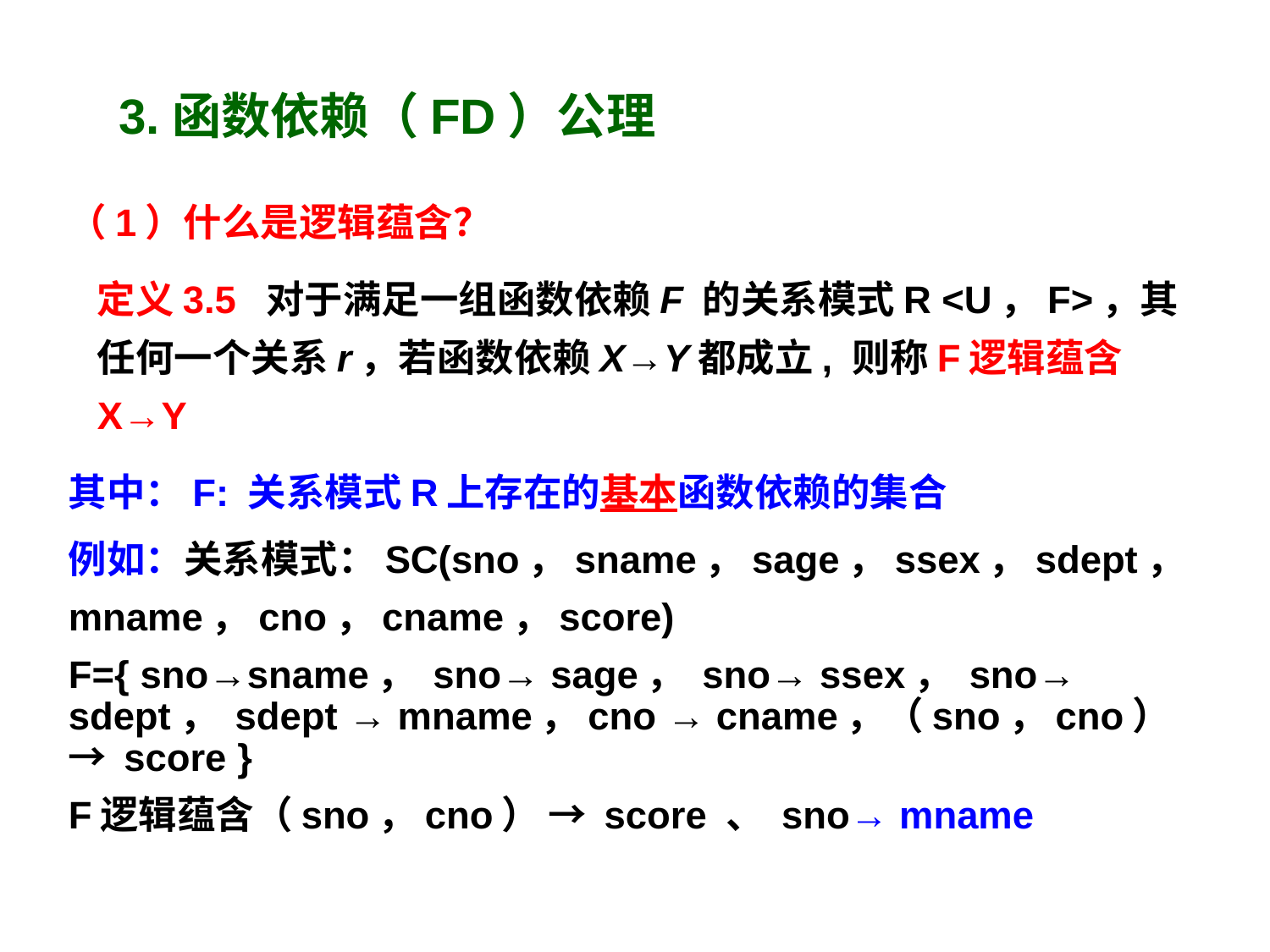

3.函数依赖（FD）公理
（1）什么是逻辑蕴含？
	定义3.5  对于满足一组函数依赖F 的关系模式R <U，F>，其任何一个关系r，若函数依赖X→Y都成立, 则称F逻辑蕴含X→Y
其中：F: 关系模式R上存在的基本函数依赖的集合
例如：关系模式：SC(sno，sname，sage，ssex，sdept，mname，cno，cname，score)
F={ sno→sname， sno→ sage， sno→ ssex， sno→ sdept， sdept → mname，cno → cname，（sno，cno） → score }
F逻辑蕴含（sno，cno） → score 、 sno→ mname